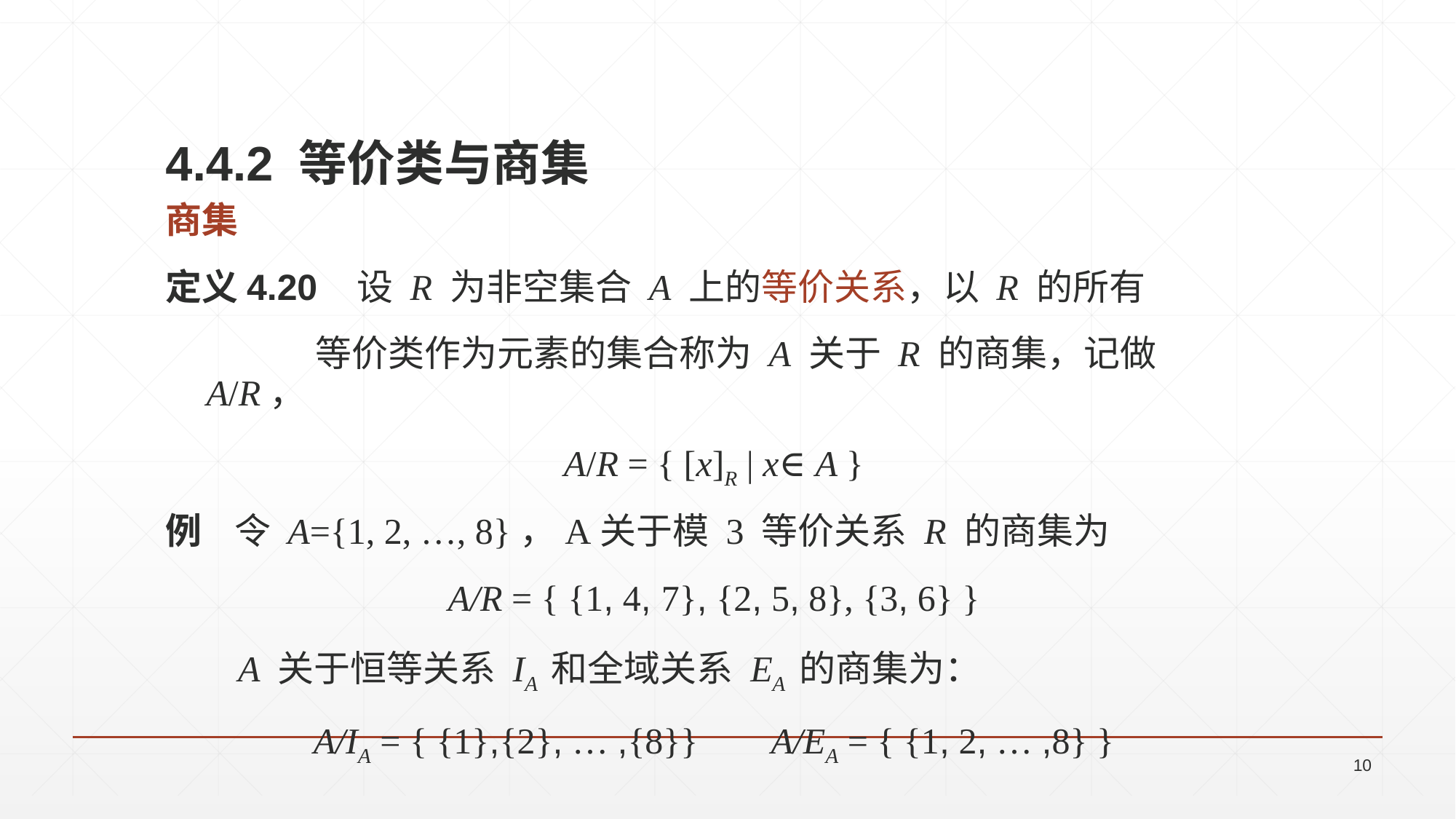

4.4.2 等价类与商集
商集
定义4.20   设 R 为非空集合 A 上的等价关系，以 R 的所有
		等价类作为元素的集合称为 A 关于 R 的商集，记做 A/R，
A/R = { [x]R | x∈A }
例    令 A={1, 2, …, 8}，A关于模 3 等价关系 R 的商集为
A/R = { {1, 4, 7}, {2, 5, 8}, {3, 6} }
        A 关于恒等关系 IA 和全域关系 EA 的商集为：
A/IA = { {1},{2}, … ,{8}}        A/EA = { {1, 2, … ,8} }
10